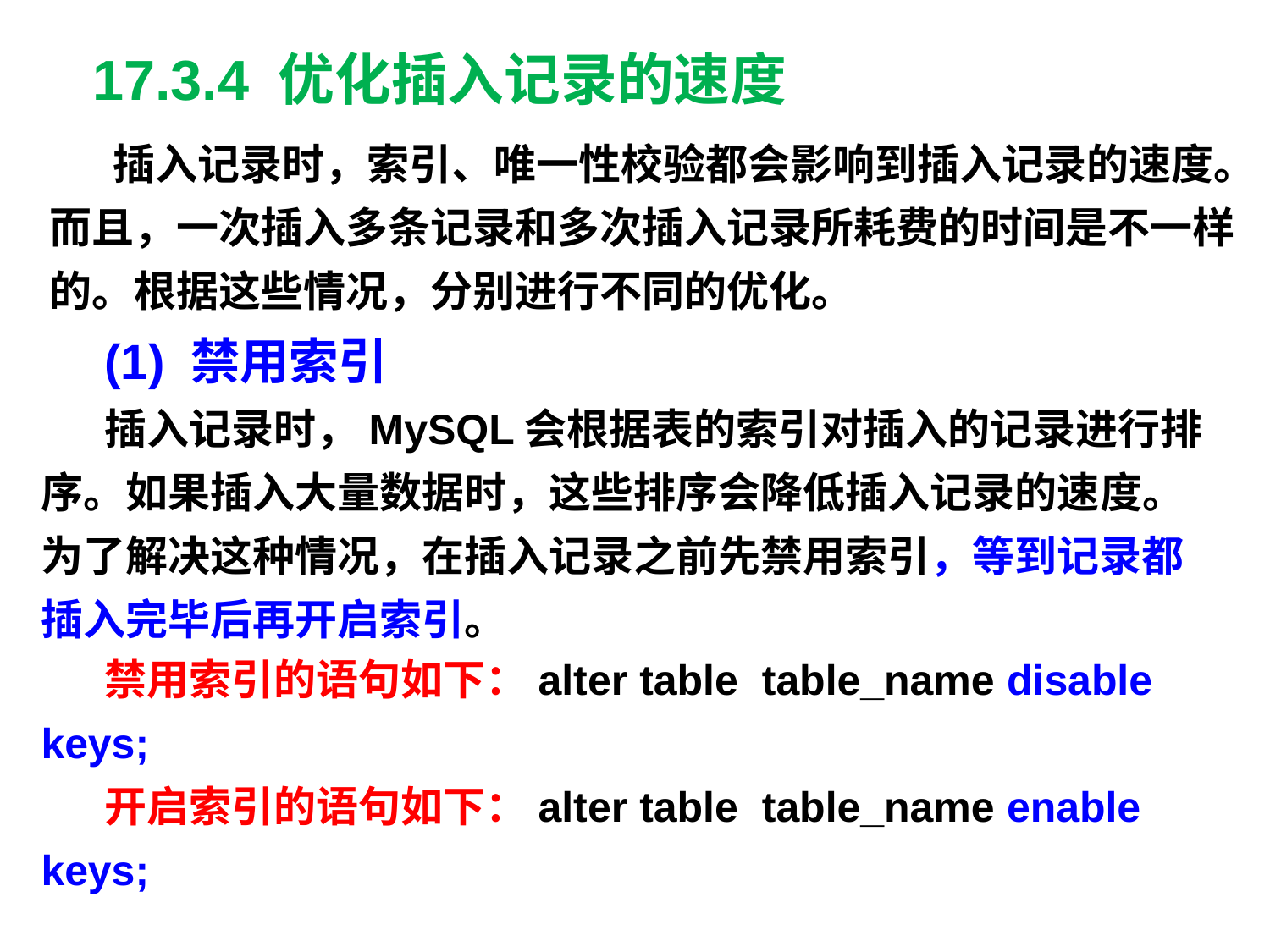

17.3.4 优化插入记录的速度
插入记录时，索引、唯一性校验都会影响到插入记录的速度。而且，一次插入多条记录和多次插入记录所耗费的时间是不一样的。根据这些情况，分别进行不同的优化。
(1) 禁用索引
插入记录时，MySQL会根据表的索引对插入的记录进行排序。如果插入大量数据时，这些排序会降低插入记录的速度。为了解决这种情况，在插入记录之前先禁用索引，等到记录都插入完毕后再开启索引。

禁用索引的语句如下：alter table  table_name disable keys;
开启索引的语句如下：alter table  table_name enable keys;